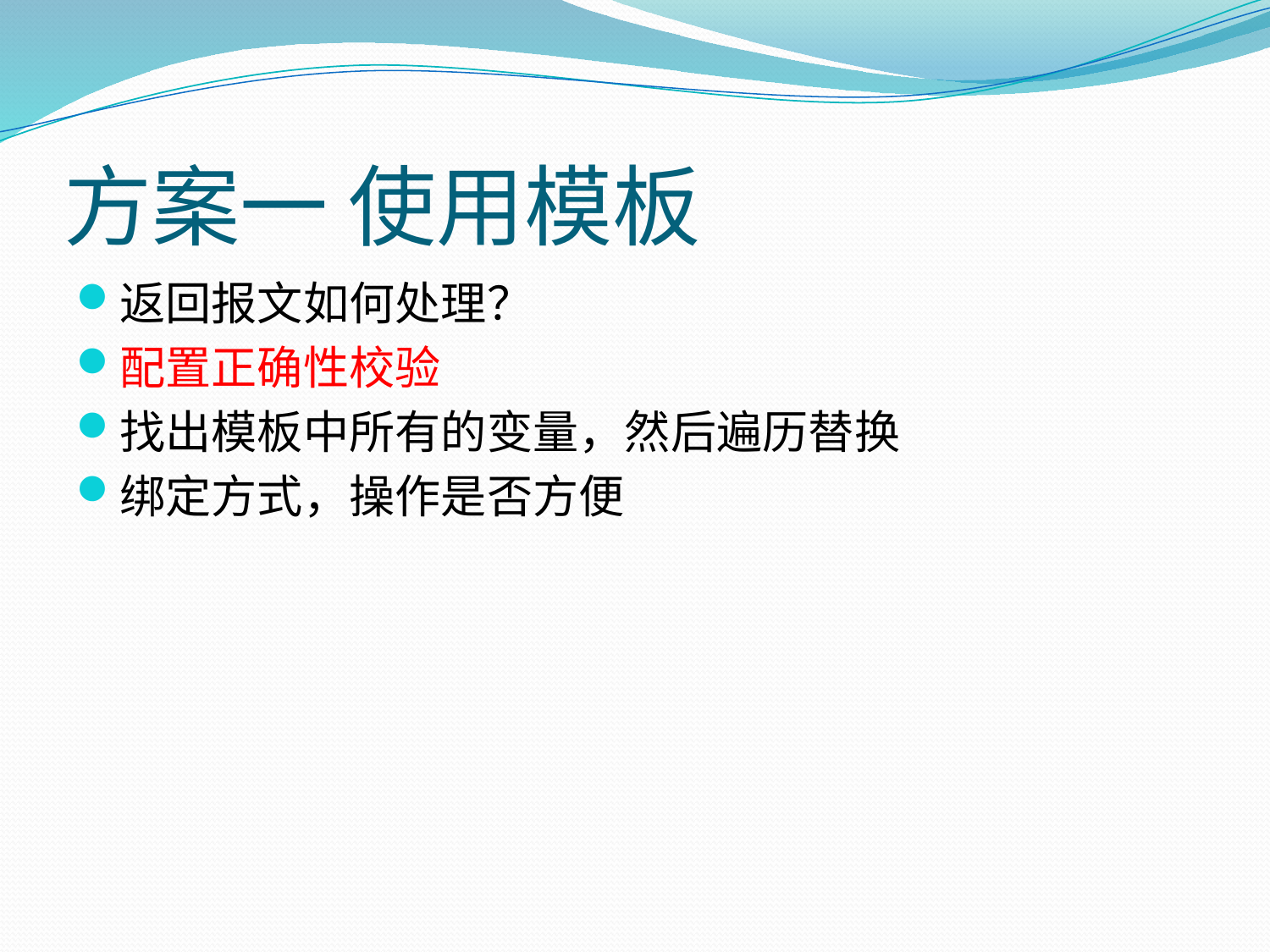

# 方案一 使用模板
返回报文如何处理？
配置正确性校验
找出模板中所有的变量，然后遍历替换
绑定方式，操作是否方便